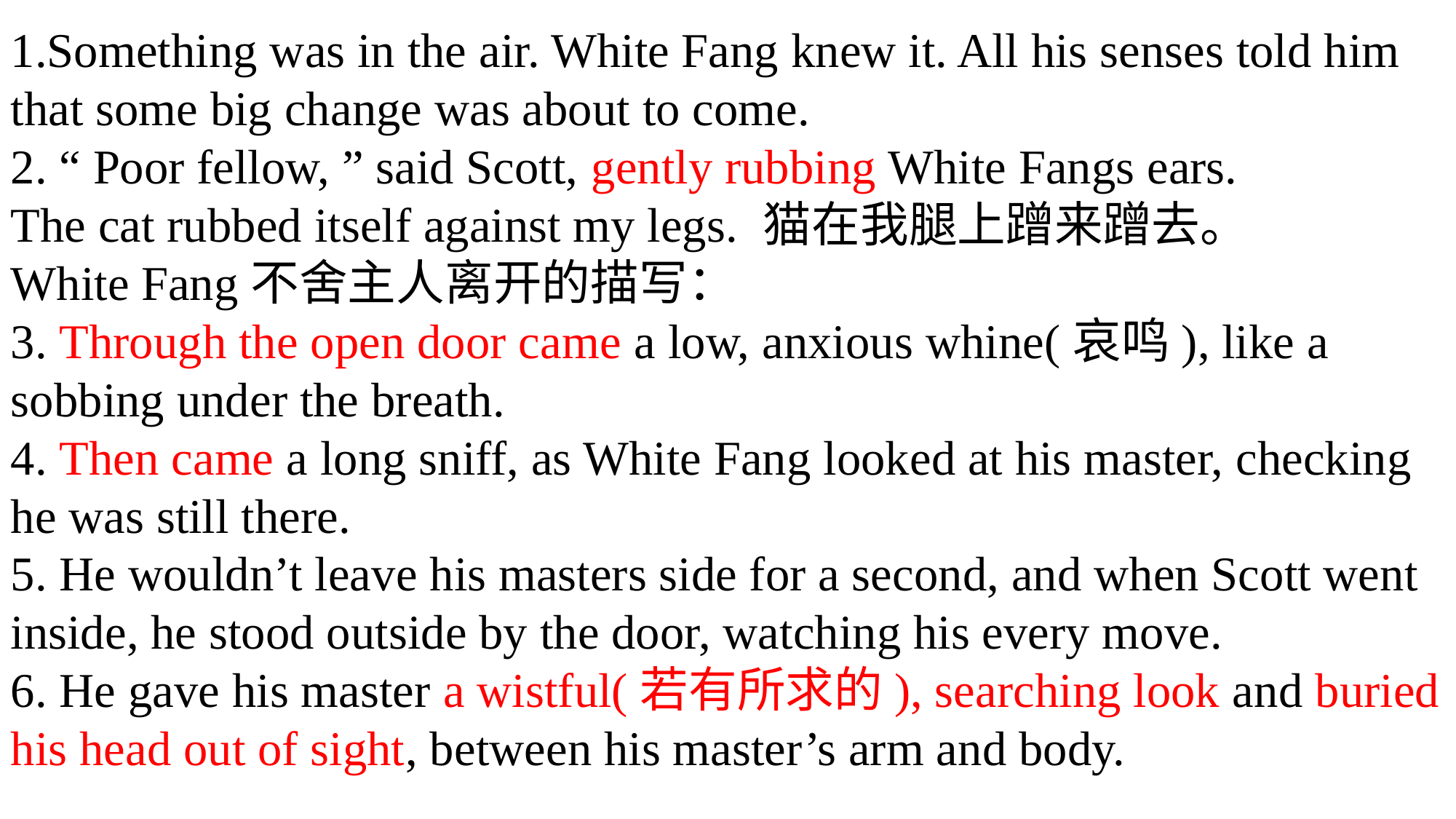

1.Something was in the air. White Fang knew it. All his senses told him that some big change was about to come.
2. “ Poor fellow, ” said Scott, gently rubbing White Fangs ears.
The cat rubbed itself against my legs. 猫在我腿上蹭来蹭去。
White Fang不舍主人离开的描写：
3. Through the open door came a low, anxious whine(哀鸣), like a sobbing under the breath.
4. Then came a long sniff, as White Fang looked at his master, checking he was still there.
5. He wouldn’t leave his masters side for a second, and when Scott went inside, he stood outside by the door, watching his every move.
6. He gave his master a wistful(若有所求的), searching look and buried his head out of sight, between his master’s arm and body.